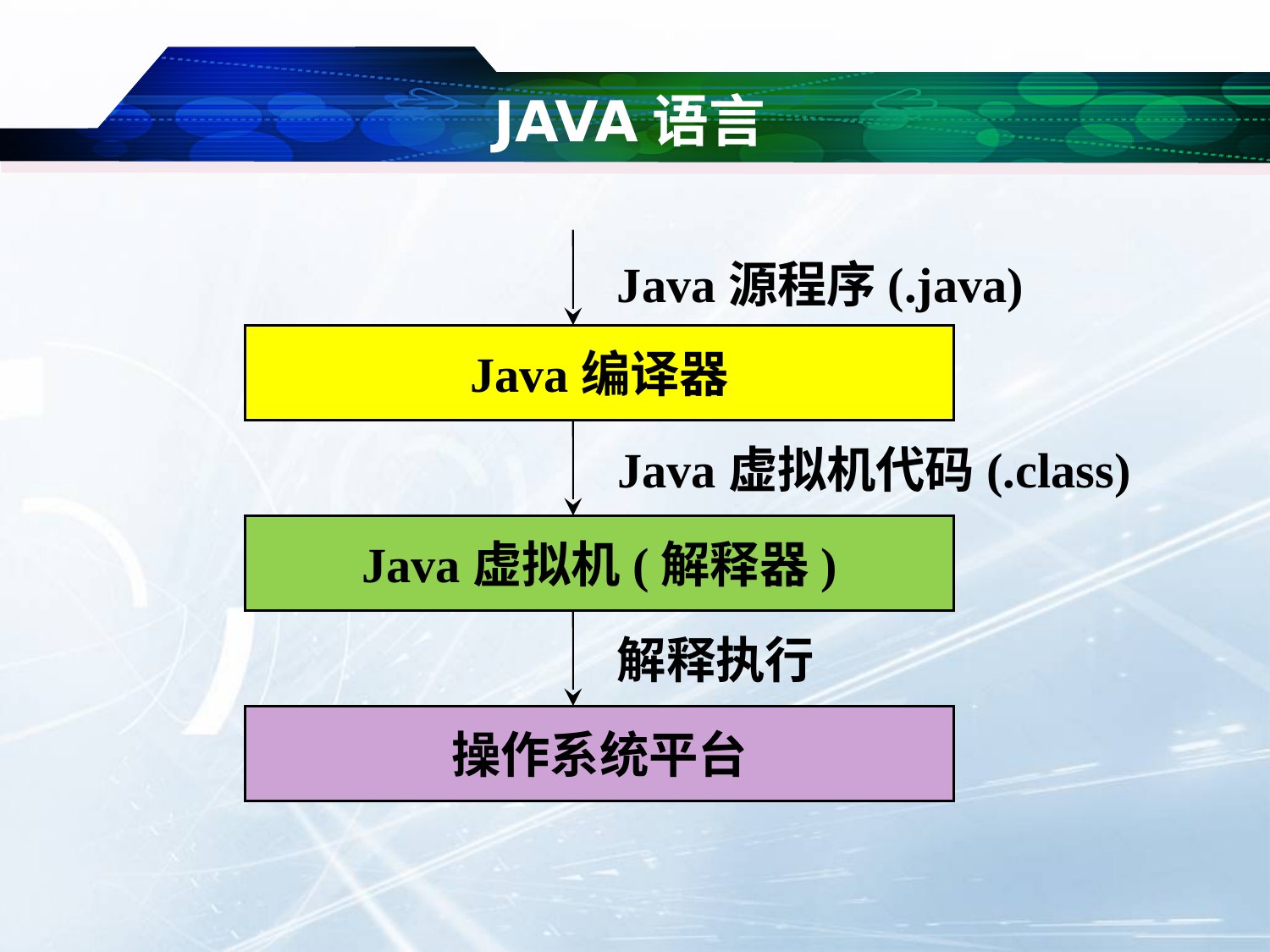

# JAVA语言

Java源程序(.java)
Java编译器

Java虚拟机代码(.class)
Java虚拟机(解释器)

解释执行
操作系统平台